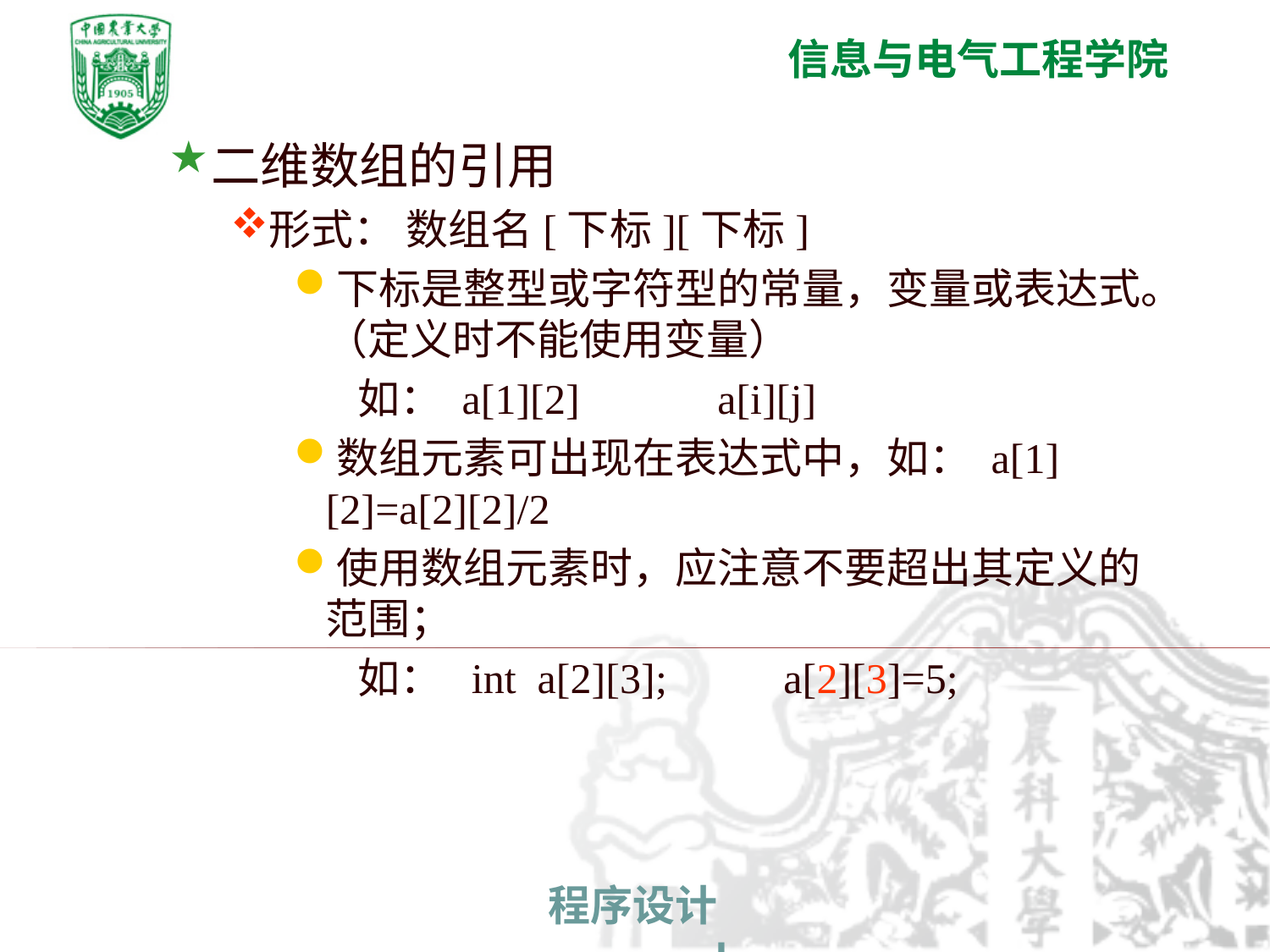

二维数组的引用
形式： 数组名[下标][下标]
下标是整型或字符型的常量，变量或表达式。（定义时不能使用变量）
如： a[1][2]             a[i][j]
数组元素可出现在表达式中，如： a[1][2]=a[2][2]/2
使用数组元素时，应注意不要超出其定义的范围；
如：  int  a[2][3];           a[2][3]=5;